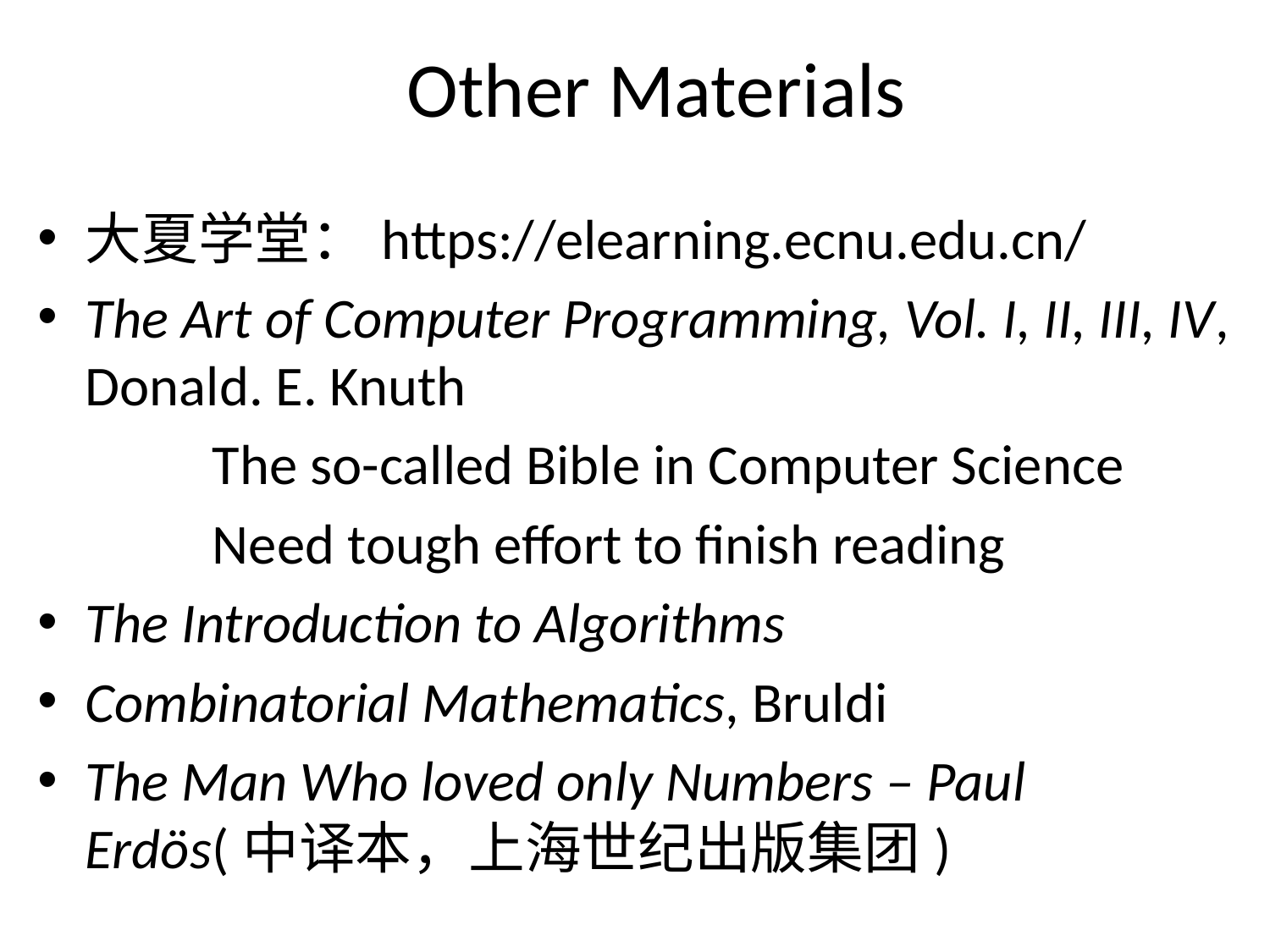

# Other Materials
大夏学堂：https://elearning.ecnu.edu.cn/
The Art of Computer Programming, Vol. I, II, III, IV, Donald. E. Knuth
		The so-called Bible in Computer Science
		Need tough effort to finish reading
The Introduction to Algorithms
Combinatorial Mathematics, Bruldi
The Man Who loved only Numbers – Paul Erdös(中译本，上海世纪出版集团)